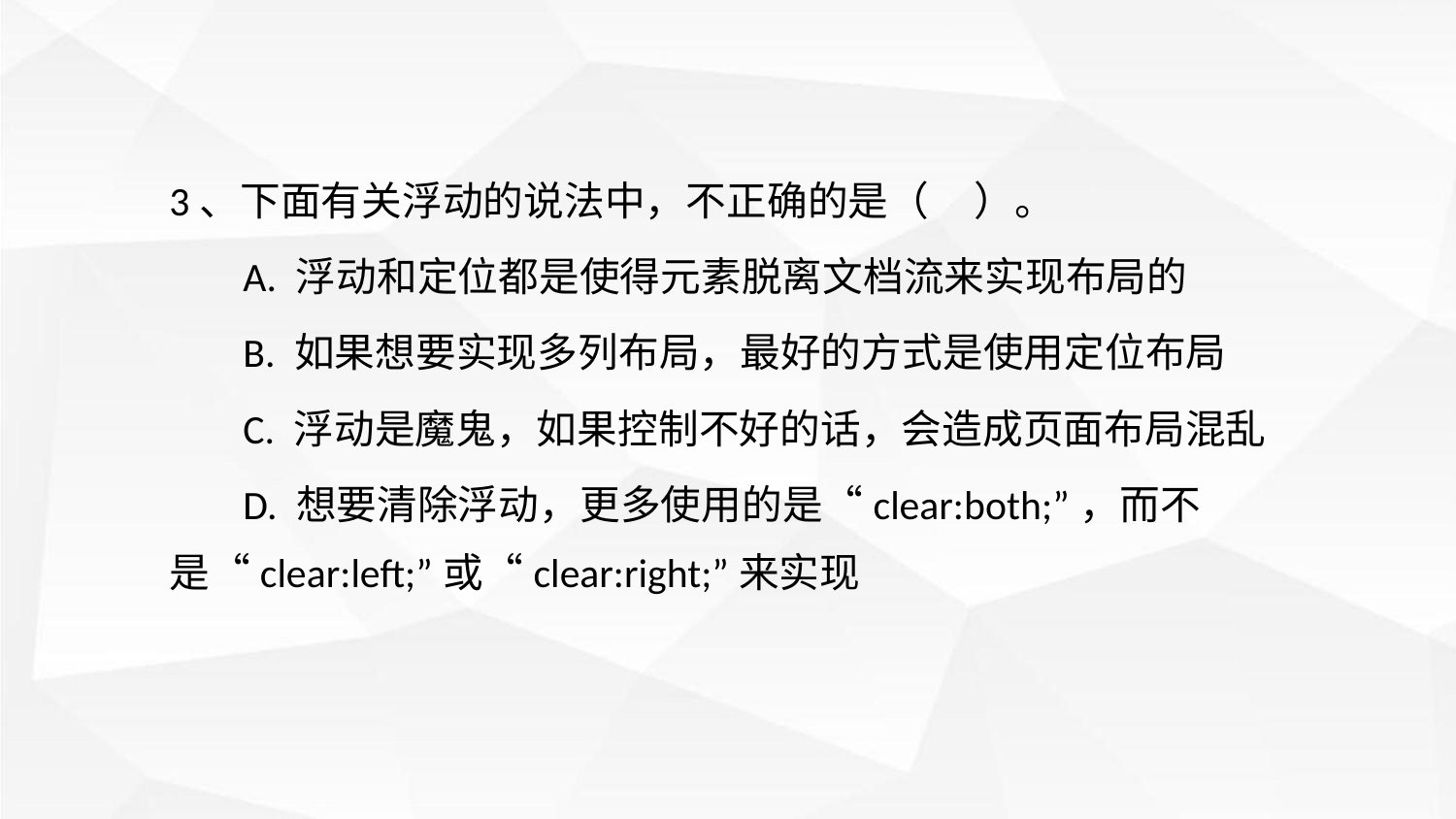

3、下面有关浮动的说法中，不正确的是（     ）。
        A. 浮动和定位都是使得元素脱离文档流来实现布局的
        B. 如果想要实现多列布局，最好的方式是使用定位布局
        C. 浮动是魔鬼，如果控制不好的话，会造成页面布局混乱
        D. 想要清除浮动，更多使用的是“clear:both;”，而不是“clear:left;”或“clear:right;”来实现